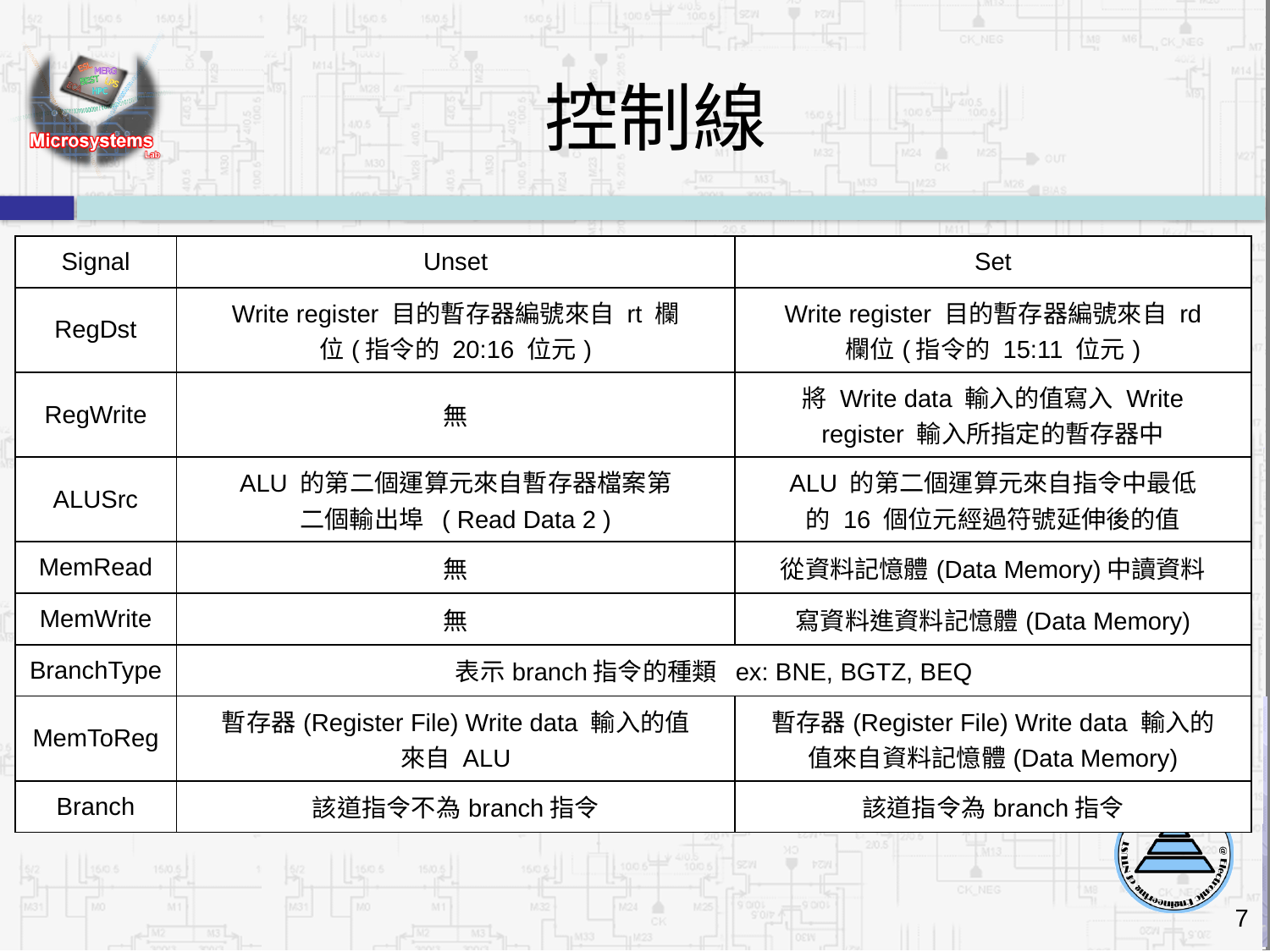

# 控制線
| Signal | Unset | Set |
| --- | --- | --- |
| RegDst | Write register 目的暫存器編號來自 rt 欄 位(指令的 20:16 位元) | Write register 目的暫存器編號來自 rd 欄位(指令的 15:11 位元) |
| RegWrite | 無 | 將 Write data 輸入的值寫入 Write register 輸入所指定的暫存器中 |
| ALUSrc | ALU 的第二個運算元來自暫存器檔案第 二個輸出埠 ( Read Data 2 ) | ALU 的第二個運算元來自指令中最低 的 16 個位元經過符號延伸後的值 |
| MemRead | 無 | 從資料記憶體(Data Memory)中讀資料 |
| MemWrite | 無 | 寫資料進資料記憶體(Data Memory) |
| BranchType | 表示branch指令的種類 ex: BNE, BGTZ, BEQ |  |
| MemToReg | 暫存器(Register File) Write data 輸入的值 來自 ALU | 暫存器(Register File) Write data 輸入的 值來自資料記憶體(Data Memory) |
| Branch | 該道指令不為branch指令 | 該道指令為branch指令 |
7